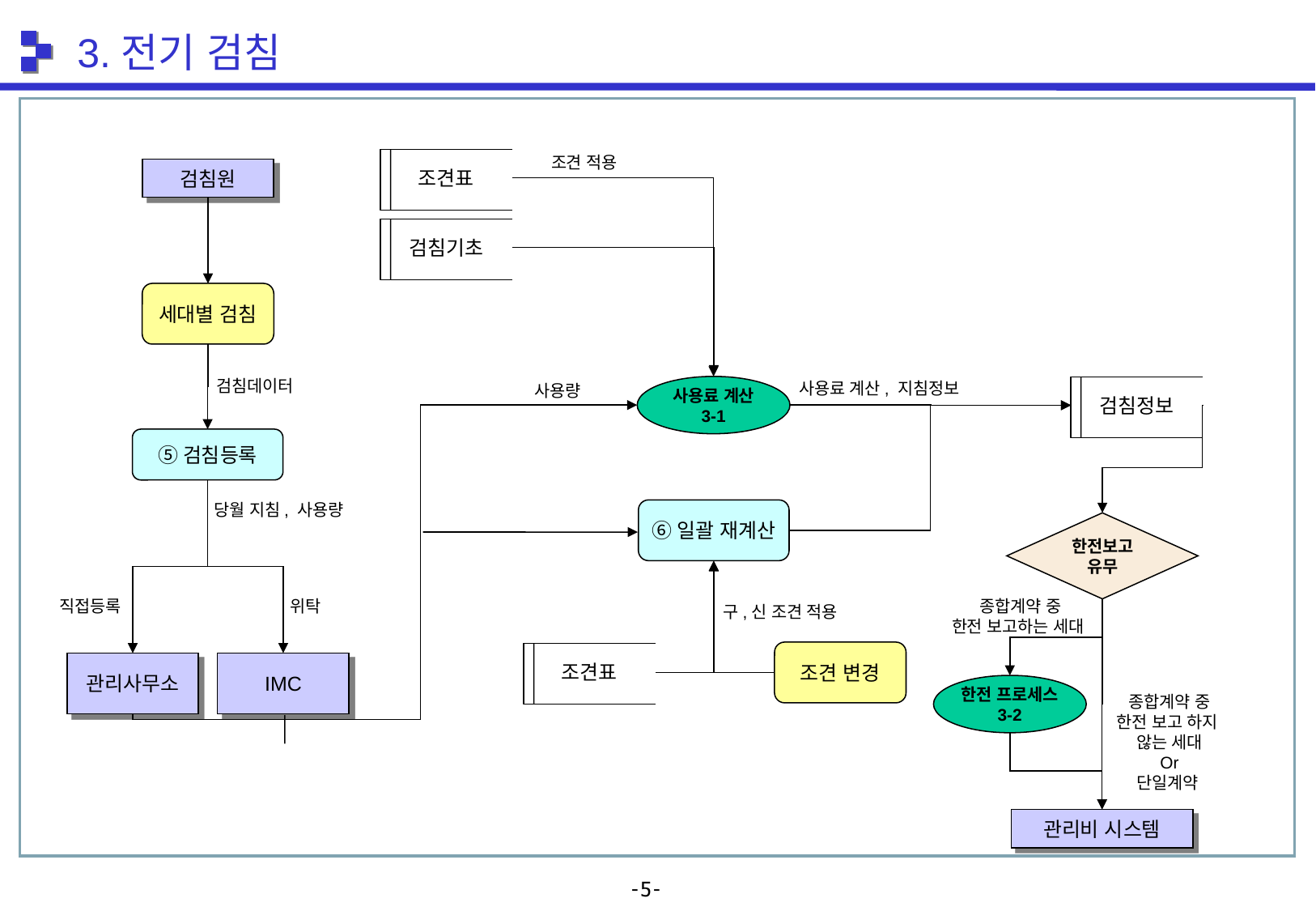

3.전기 검침

조견 적용

조견표

검침원

검침기초

세대별 검침
검침데이터
사용료 계산, 지침정보
사용량
사용료 계산
3-1

검침정보

⑤검침등록
당월 지침, 사용량
⑥일괄 재계산
한전보고
유무

직접등록
위탁
종합계약 중
한전 보고하는 세대
 구,신 조견 적용
조견 변경

조견표

관리사무소
IMC
한전 프로세스
3-2
종합계약 중
한전 보고 하지
않는 세대
Or
단일계약

관리비 시스템